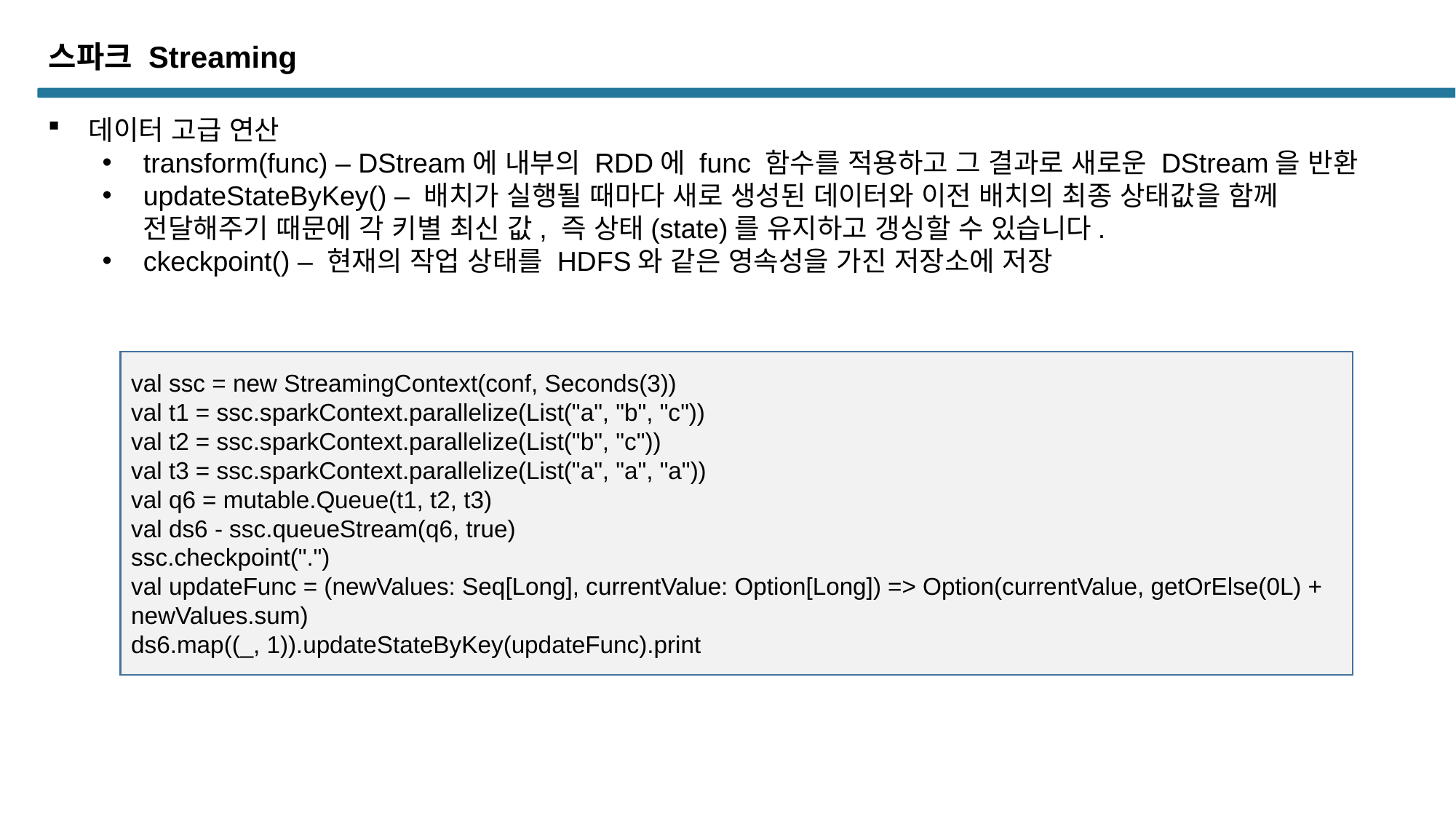

스파크 Streaming
데이터 고급 연산
transform(func) – DStream에 내부의 RDD에 func 함수를 적용하고 그 결과로 새로운 DStream을 반환
updateStateByKey() – 배치가 실행될 때마다 새로 생성된 데이터와 이전 배치의 최종 상태값을 함께 전달해주기 때문에 각 키별 최신 값, 즉 상태(state)를 유지하고 갱싱할 수 있습니다.
ckeckpoint() – 현재의 작업 상태를 HDFS와 같은 영속성을 가진 저장소에 저장
val ssc = new StreamingContext(conf, Seconds(3))
val t1 = ssc.sparkContext.parallelize(List("a", "b", "c"))
val t2 = ssc.sparkContext.parallelize(List("b", "c"))
val t3 = ssc.sparkContext.parallelize(List("a", "a", "a"))
val q6 = mutable.Queue(t1, t2, t3)
val ds6 - ssc.queueStream(q6, true)
ssc.checkpoint(".")
val updateFunc = (newValues: Seq[Long], currentValue: Option[Long]) => Option(currentValue, getOrElse(0L) + newValues.sum)
ds6.map((_, 1)).updateStateByKey(updateFunc).print